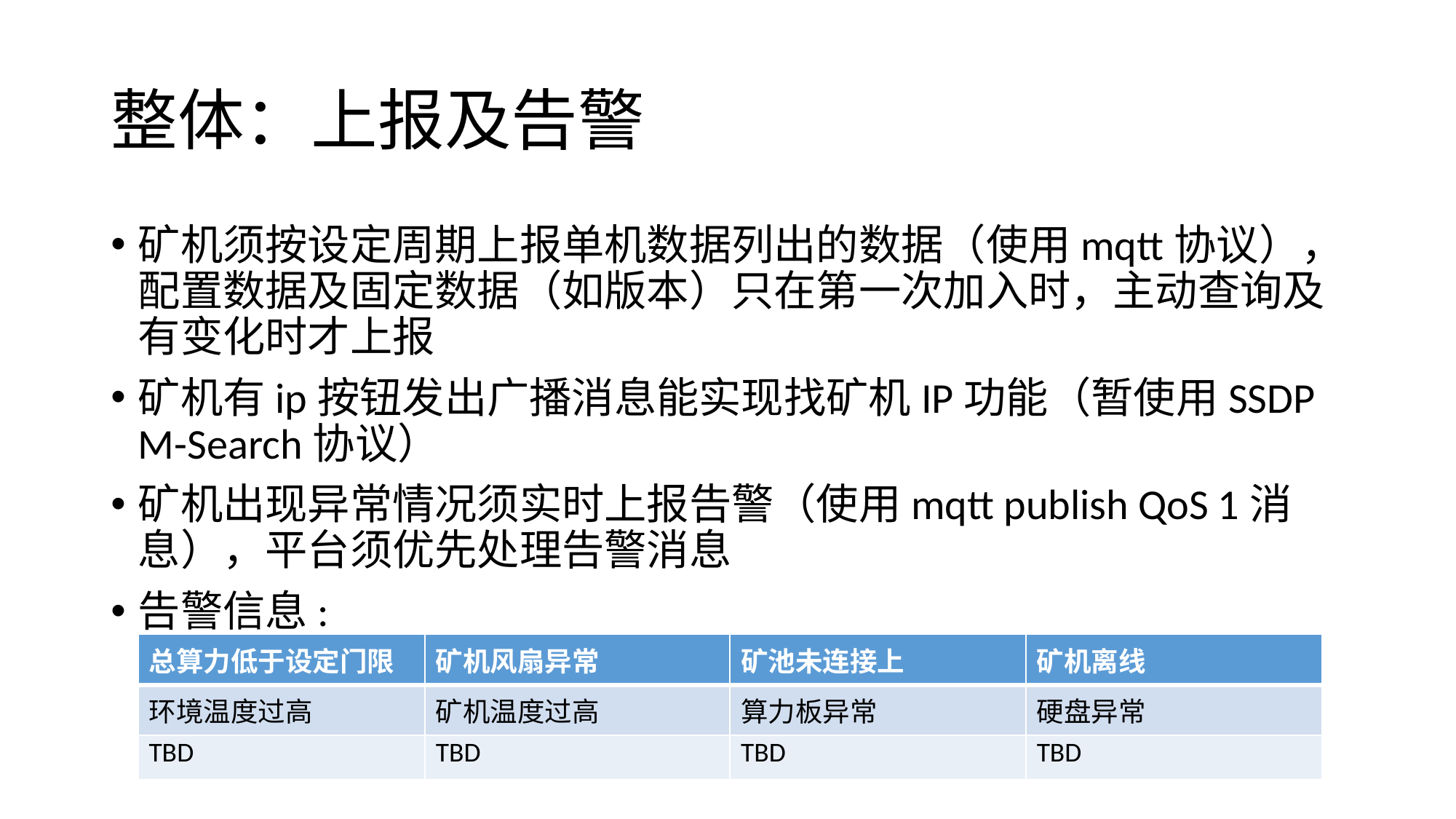

# 整体：上报及告警
矿机须按设定周期上报单机数据列出的数据（使用mqtt协议），配置数据及固定数据（如版本）只在第一次加入时，主动查询及有变化时才上报
矿机有ip按钮发出广播消息能实现找矿机IP功能（暂使用SSDP M-Search协议）
矿机出现异常情况须实时上报告警（使用mqtt publish QoS 1消息），平台须优先处理告警消息
告警信息:

| 总算力低于设定门限 | 矿机风扇异常 | 矿池未连接上 | 矿机离线 |
| --- | --- | --- | --- |
| 环境温度过高 | 矿机温度过高 | 算力板异常 | 硬盘异常 |
| TBD | TBD | TBD | TBD |